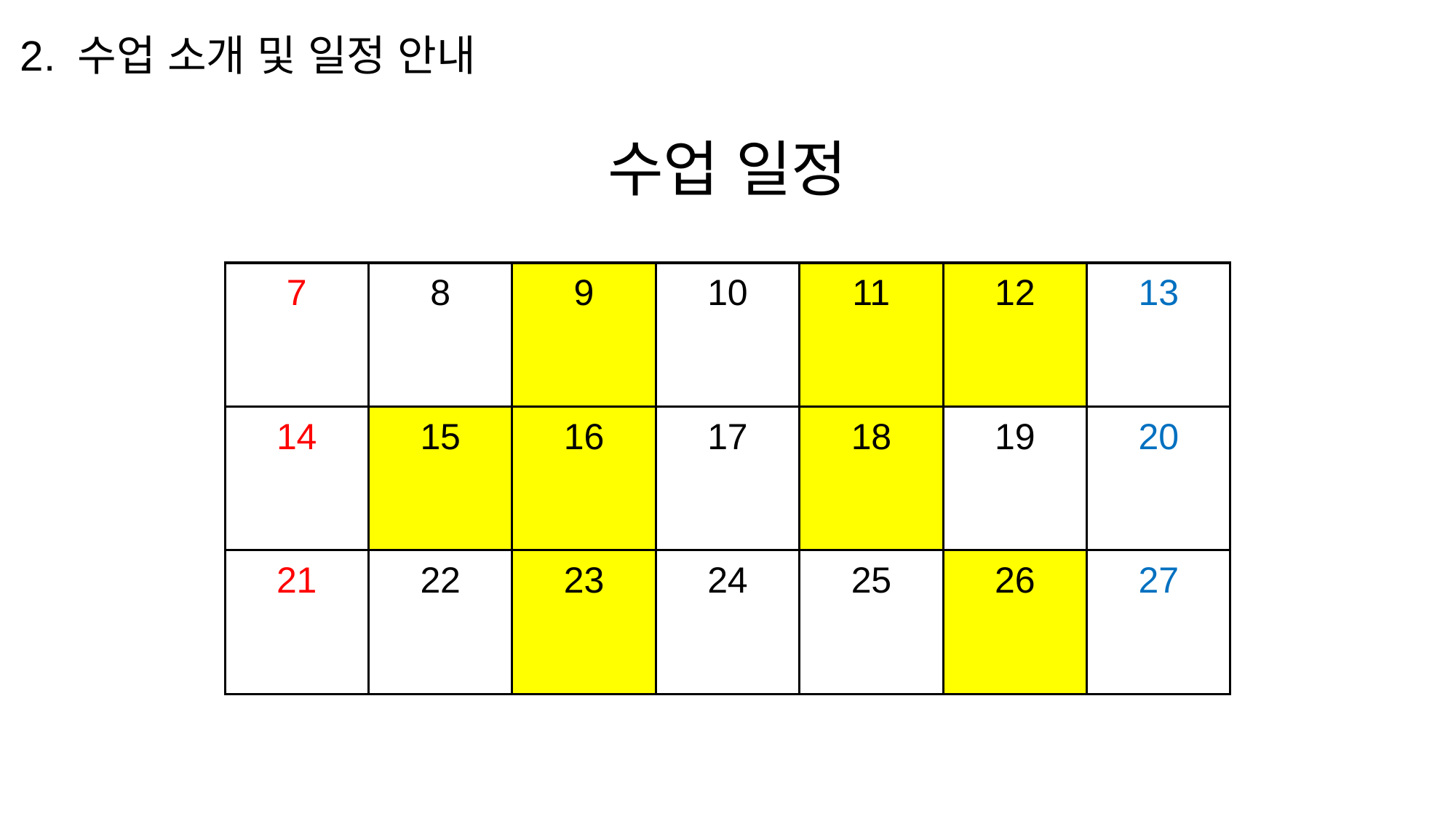

2. 수업 소개 및 일정 안내
수업 일정
13

12

11

7

8

9

10

20

19

18

14

15

16

17

27

26

25

21

22

23

24